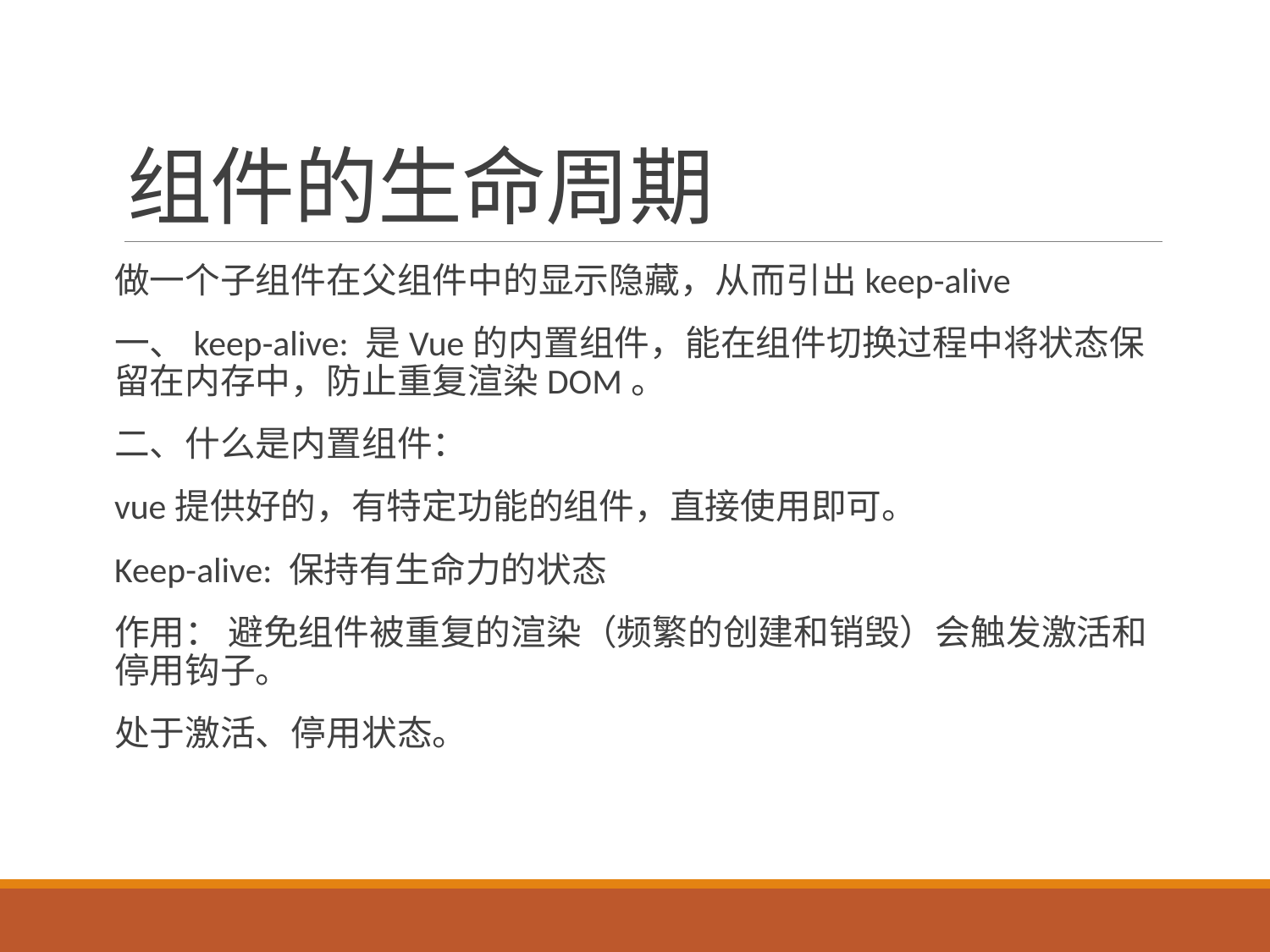

# 组件的生命周期
做一个子组件在父组件中的显示隐藏，从而引出keep-alive
一、keep-alive: 是Vue的内置组件，能在组件切换过程中将状态保留在内存中，防止重复渲染DOM。
二、什么是内置组件：
vue提供好的，有特定功能的组件，直接使用即可。
Keep-alive: 保持有生命力的状态
作用： 避免组件被重复的渲染（频繁的创建和销毁）会触发激活和停用钩子。
处于激活、停用状态。